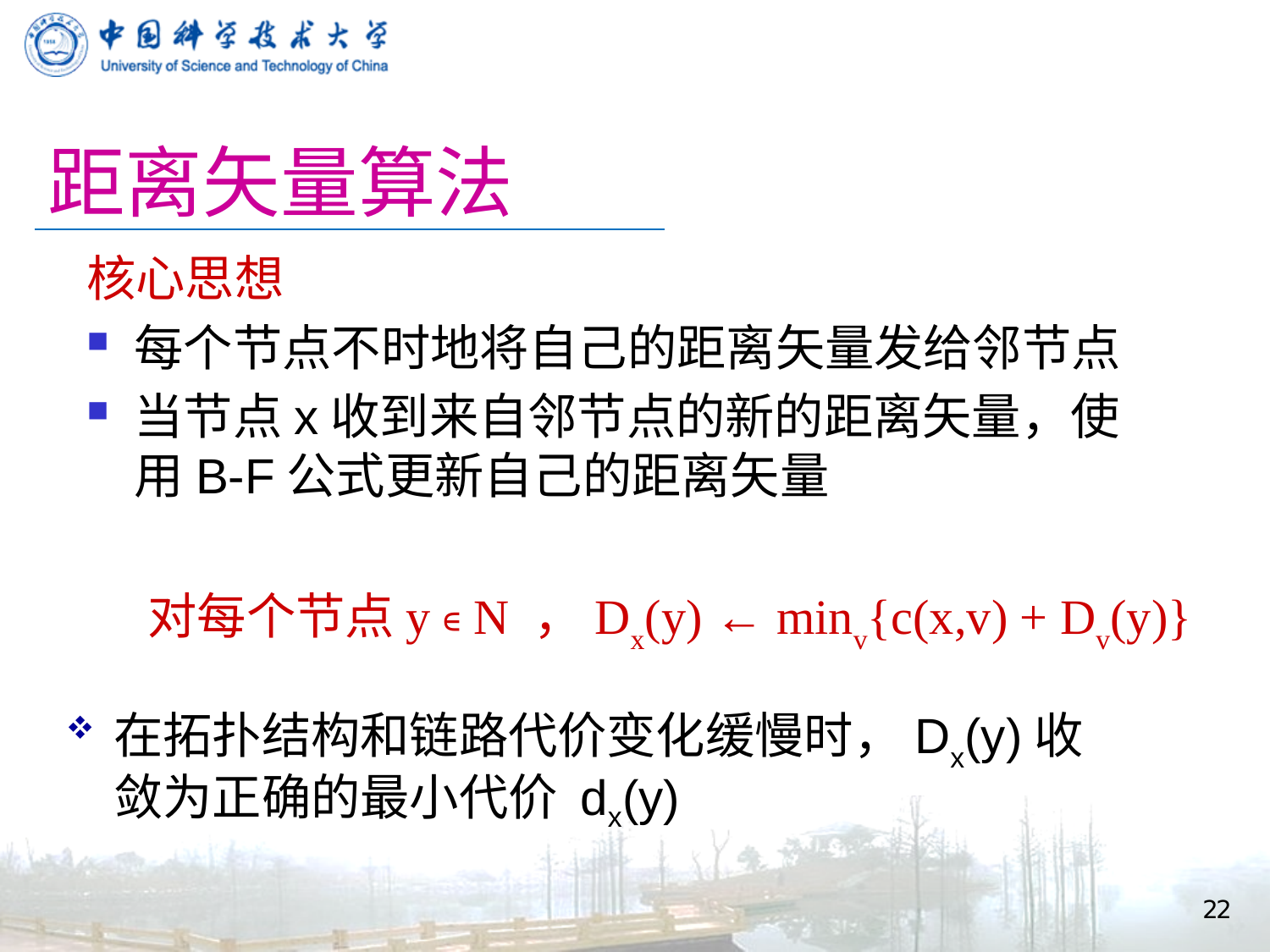

# 距离矢量算法
核心思想
每个节点不时地将自己的距离矢量发给邻节点
当节点x收到来自邻节点的新的距离矢量，使用B-F公式更新自己的距离矢量
对每个节点y ∊ N ，Dx(y) ← minv{c(x,v) + Dv(y)}
在拓扑结构和链路代价变化缓慢时，Dx(y)收敛为正确的最小代价 dx(y)
22